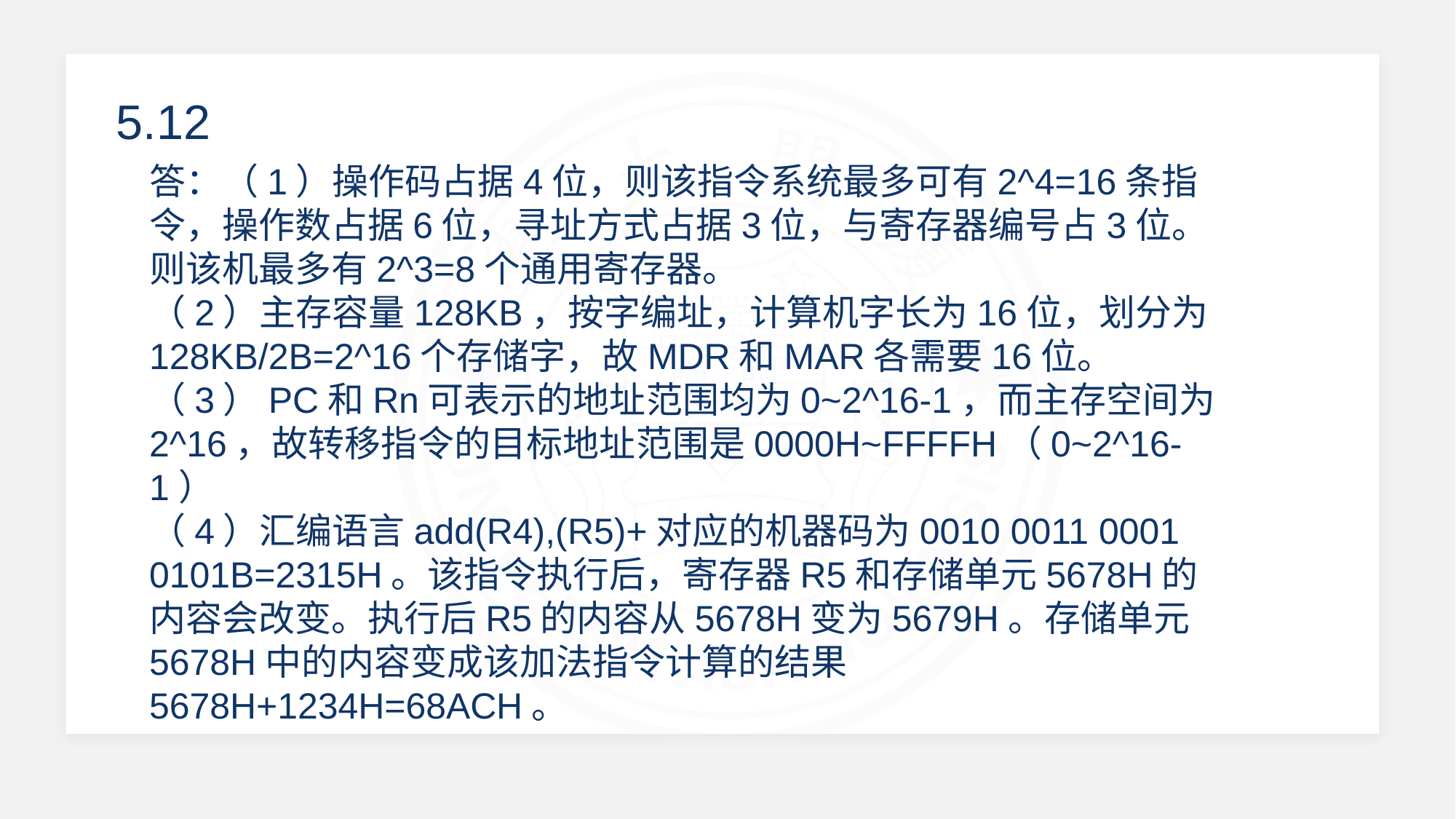

5.12
答：（1）操作码占据4位，则该指令系统最多可有2^4=16条指令，操作数占据6位，寻址方式占据3位，与寄存器编号占3位。则该机最多有2^3=8个通用寄存器。
（2）主存容量128KB，按字编址，计算机字长为16位，划分为128KB/2B=2^16个存储字，故MDR和MAR各需要16位。
（3）PC和Rn可表示的地址范围均为0~2^16-1，而主存空间为2^16，故转移指令的目标地址范围是0000H~FFFFH（0~2^16-1）
（4）汇编语言add(R4),(R5)+对应的机器码为0010 0011 0001 0101B=2315H。该指令执行后，寄存器R5和存储单元5678H的内容会改变。执行后R5的内容从5678H变为5679H。存储单元5678H中的内容变成该加法指令计算的结果5678H+1234H=68ACH。